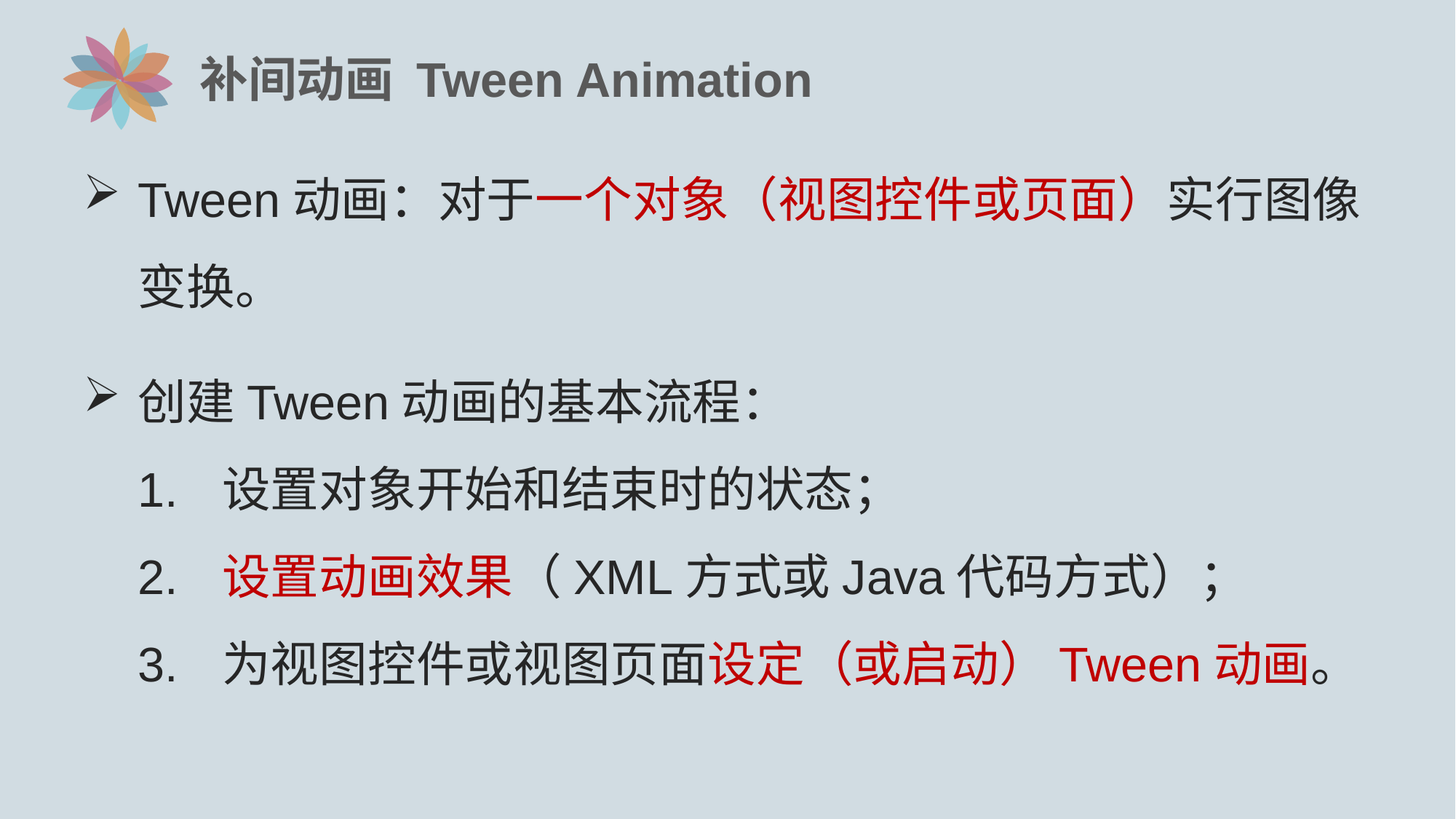

# 补间动画 Tween Animation
Tween动画：对于一个对象（视图控件或页面）实行图像变换。
创建Tween动画的基本流程：
 设置对象开始和结束时的状态；
 设置动画效果（XML方式或Java代码方式）；
 为视图控件或视图页面设定（或启动）Tween动画。